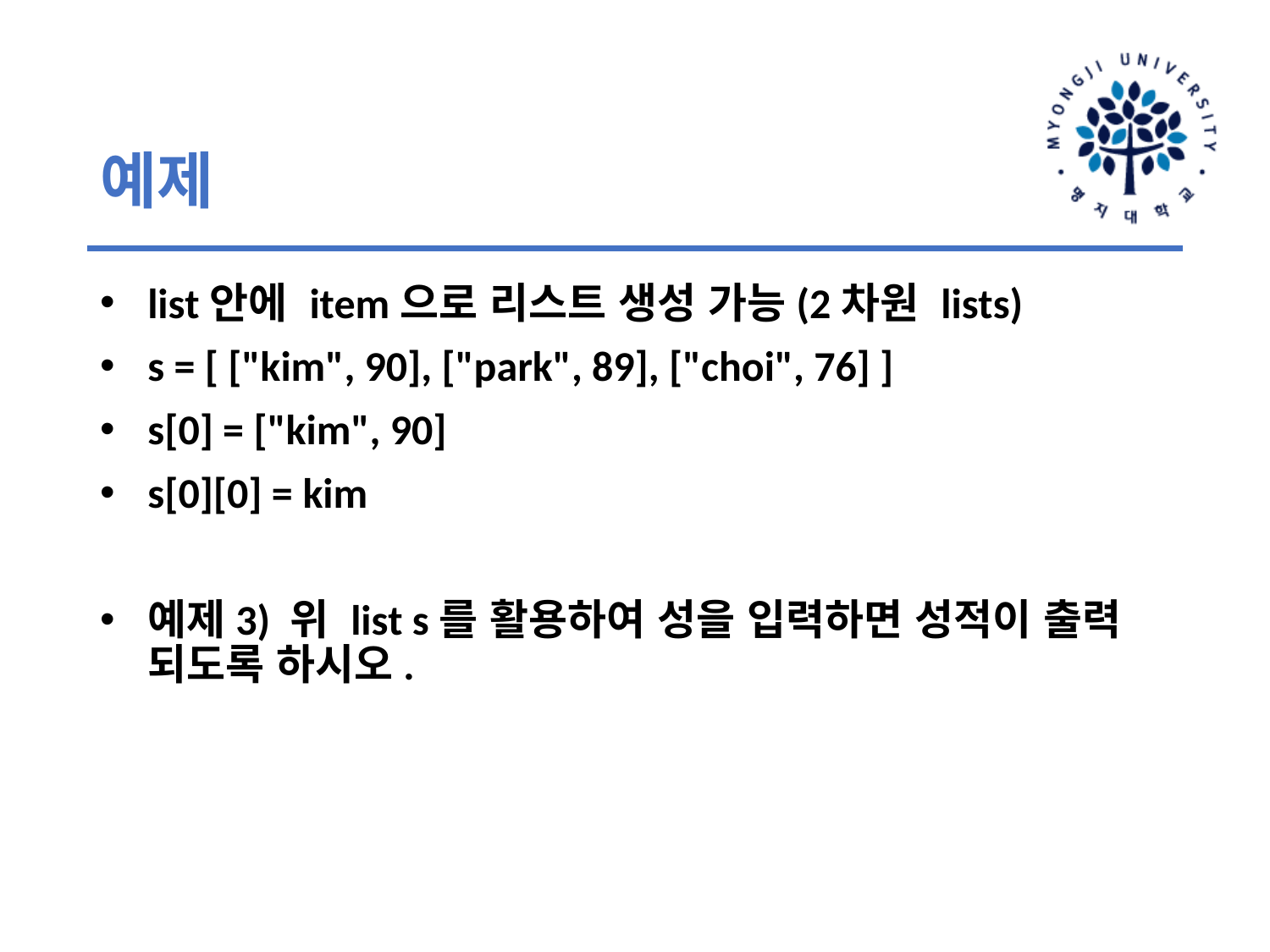

# 예제
list안에 item으로 리스트 생성 가능(2차원 lists)
s = [ ["kim", 90], ["park", 89], ["choi", 76] ]
s[0] = ["kim", 90]
s[0][0] = kim

예제3) 위 list s를 활용하여 성을 입력하면 성적이 출력 되도록 하시오.